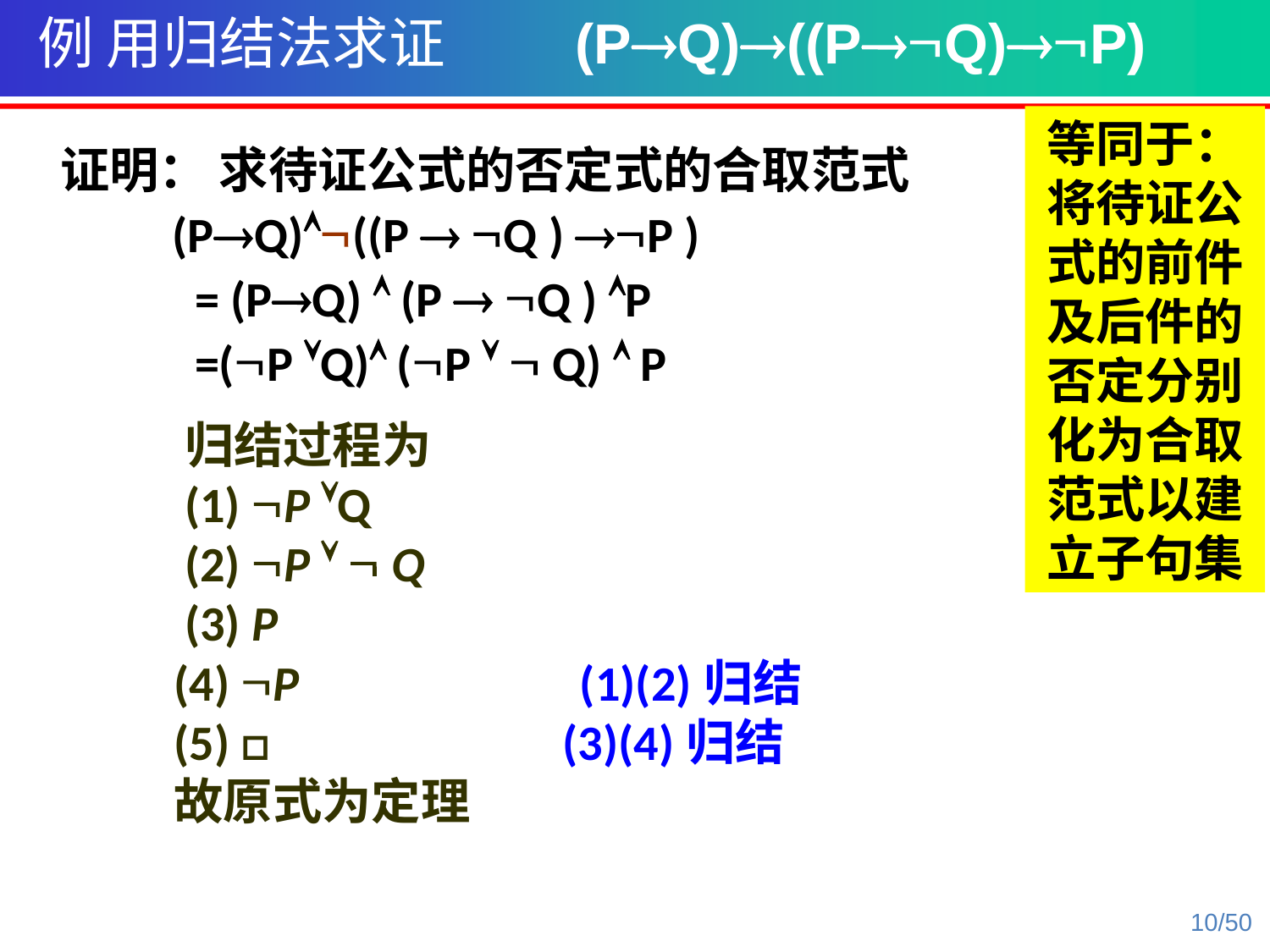

例 用归结法求证         (P→Q)→((P→¬Q)→¬P)
等同于：将待证公式的前件及后件的否定分别化为合取范式以建立子句集
证明： 求待证公式的否定式的合取范式
          (P→Q)∧¬((P → ¬Q ) →¬P )
            = (P→Q) ∧ (P → ¬Q ) ∧P
            =(¬P ∨Q)∧ (¬P ∨ ¬ Q) ∧ P

归结过程为
(1) ¬P ∨Q
(2) ¬P ∨ ¬ Q
(3) P

(4) ¬P                         (1)(2)归结
(5) □                          (3)(4)归结
故原式为定理
10/50